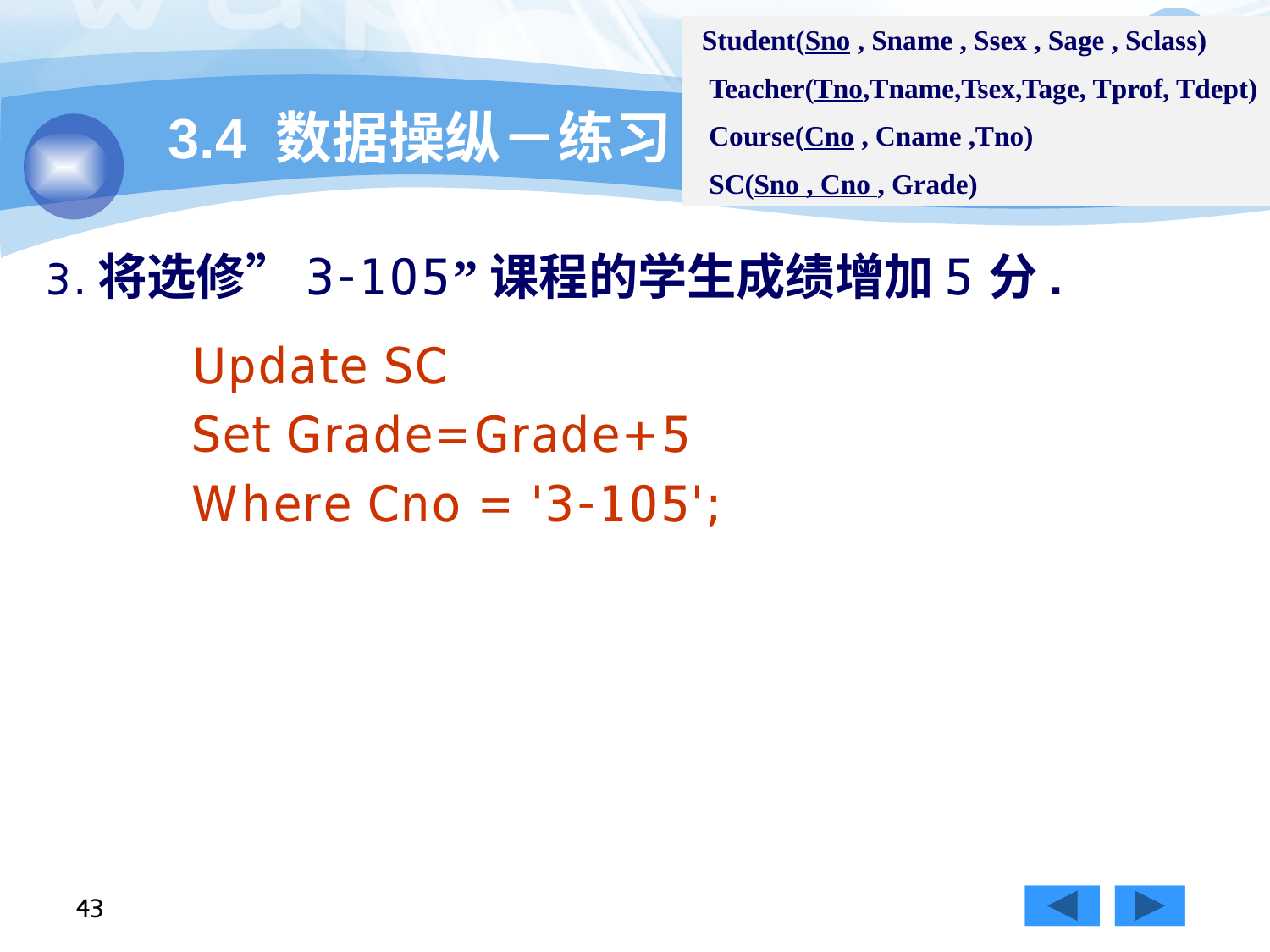

Student(Sno , Sname , Ssex , Sage , Sclass)
  Teacher(Tno,Tname,Tsex,Tage, Tprof, Tdept)
  Course(Cno , Cname ,Tno)
  SC(Sno , Cno , Grade)
# 3.4 数据操纵－练习
3.将选修”3-105”课程的学生成绩增加5分.
Update SC
Set Grade=Grade+5
Where Cno = '3-105';
43